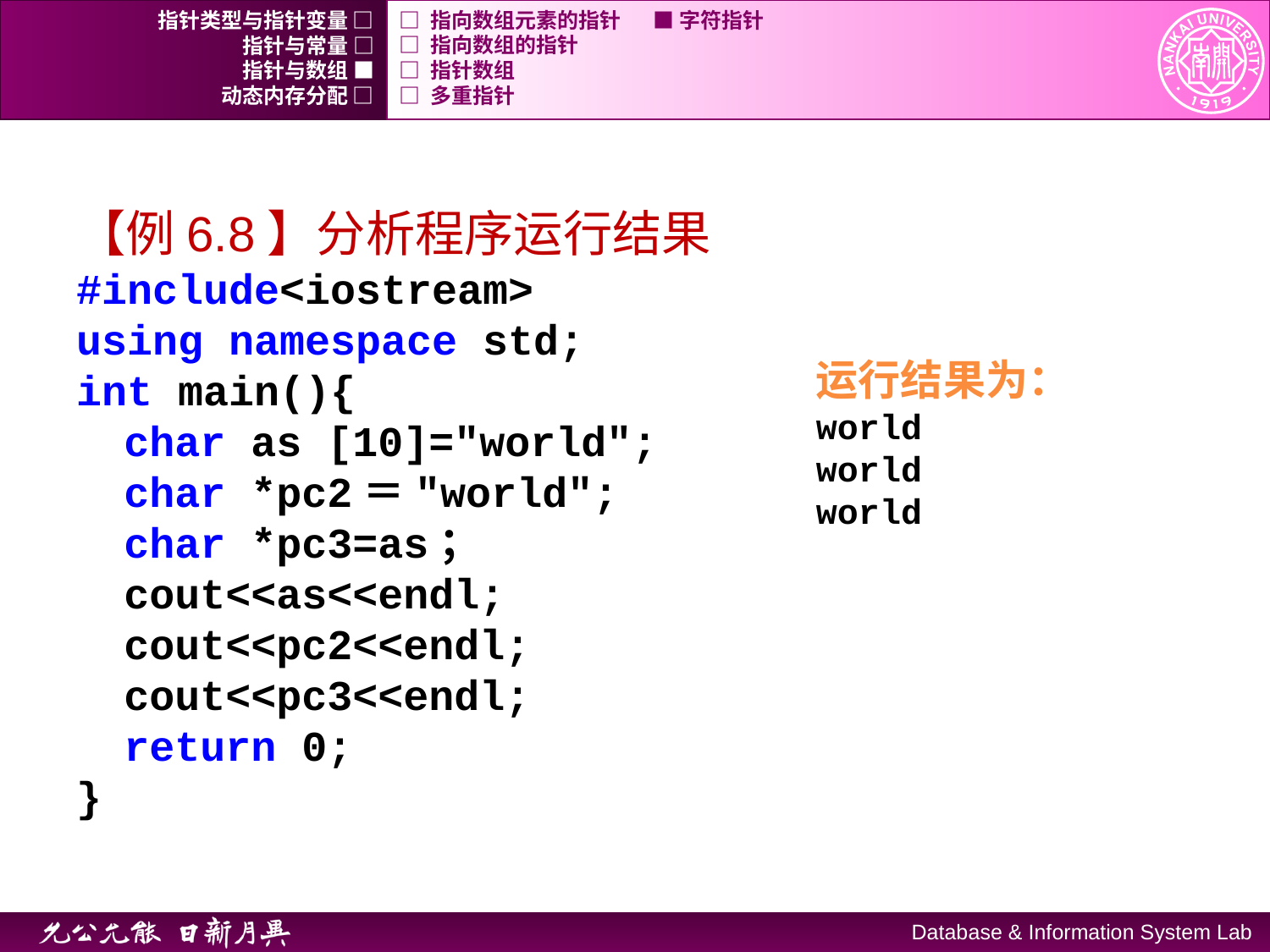

指针类型与指针变量 □
□ 指向数组元素的指针	■ 字符指针
指针与常量 □
□ 指向数组的指针
指针与数组 ■
□ 指针数组
动态内存分配 □
□ 多重指针
【例6.8】分析程序运行结果
#include<iostream>
using namespace std;
int main(){
	char as [10]="world";
	char *pc2＝"world";
	char *pc3=as；
	cout<<as<<endl;
	cout<<pc2<<endl;
	cout<<pc3<<endl;
	return 0;
}
运行结果为：
world
world
world